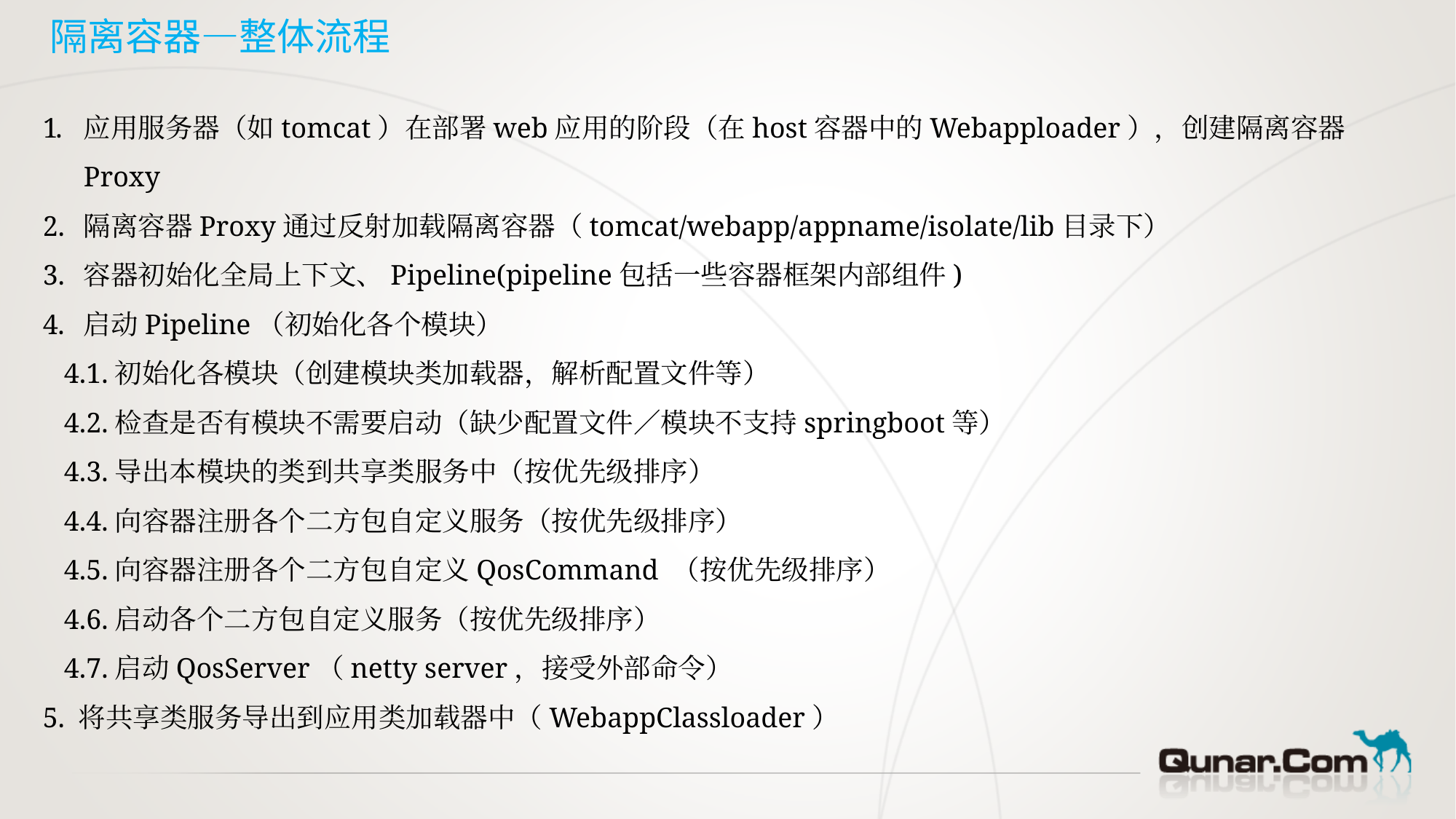

# 隔离容器—整体流程
应用服务器（如tomcat）在部署web应用的阶段（在host容器中的Webapploader），创建隔离容器Proxy
隔离容器Proxy通过反射加载隔离容器（tomcat/webapp/appname/isolate/lib目录下）
容器初始化全局上下文、Pipeline(pipeline包括一些容器框架内部组件)
启动Pipeline（初始化各个模块）
   4.1.初始化各模块（创建模块类加载器，解析配置文件等）
   4.2.检查是否有模块不需要启动（缺少配置文件／模块不支持springboot等）
   4.3.导出本模块的类到共享类服务中（按优先级排序）
   4.4.向容器注册各个二方包自定义服务（按优先级排序）
   4.5.向容器注册各个二方包自定义QosCommand （按优先级排序）
   4.6.启动各个二方包自定义服务（按优先级排序）
   4.7.启动QosServer（netty server，接受外部命令）
5. 将共享类服务导出到应用类加载器中（WebappClassloader）